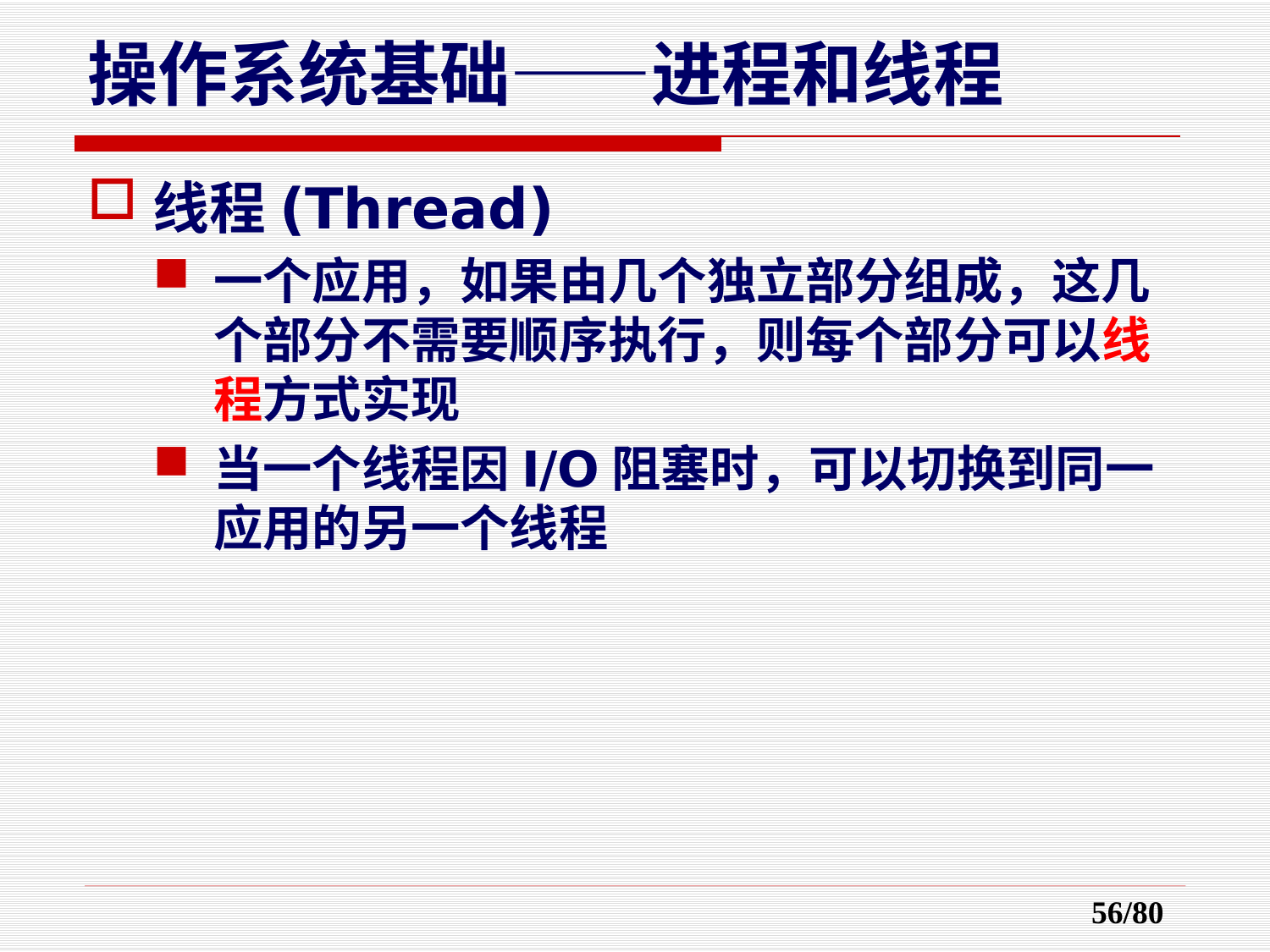

操作系统基础——进程和线程
线程(Thread)
一个应用，如果由几个独立部分组成，这几个部分不需要顺序执行，则每个部分可以线程方式实现
当一个线程因I/O阻塞时，可以切换到同一应用的另一个线程